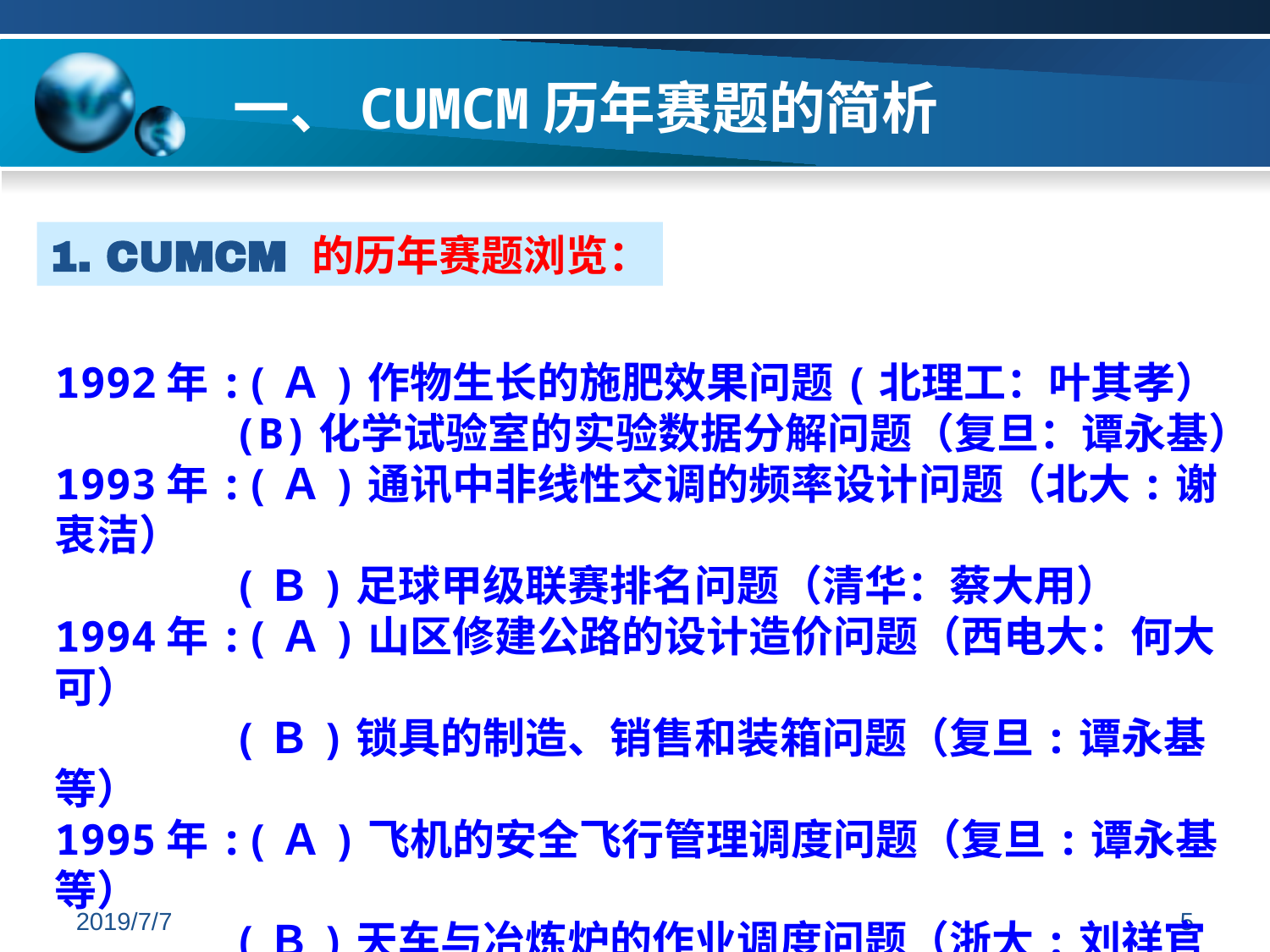

一、CUMCM历年赛题的简析
1. CUMCM 的历年赛题浏览：
1992年:(Ａ)作物生长的施肥效果问题(北理工：叶其孝）
       (B)化学试验室的实验数据分解问题（复旦：谭永基）
1993年:(Ａ)通讯中非线性交调的频率设计问题（北大:谢衷洁）
       (Ｂ)足球甲级联赛排名问题（清华：蔡大用）
1994年:(Ａ)山区修建公路的设计造价问题（西电大：何大可）
       (Ｂ)锁具的制造、销售和装箱问题（复旦:谭永基等）
1995年:(Ａ)飞机的安全飞行管理调度问题（复旦:谭永基等）
       (Ｂ)天车与冶炼炉的作业调度问题（浙大:刘祥官等）
2019/7/7
5